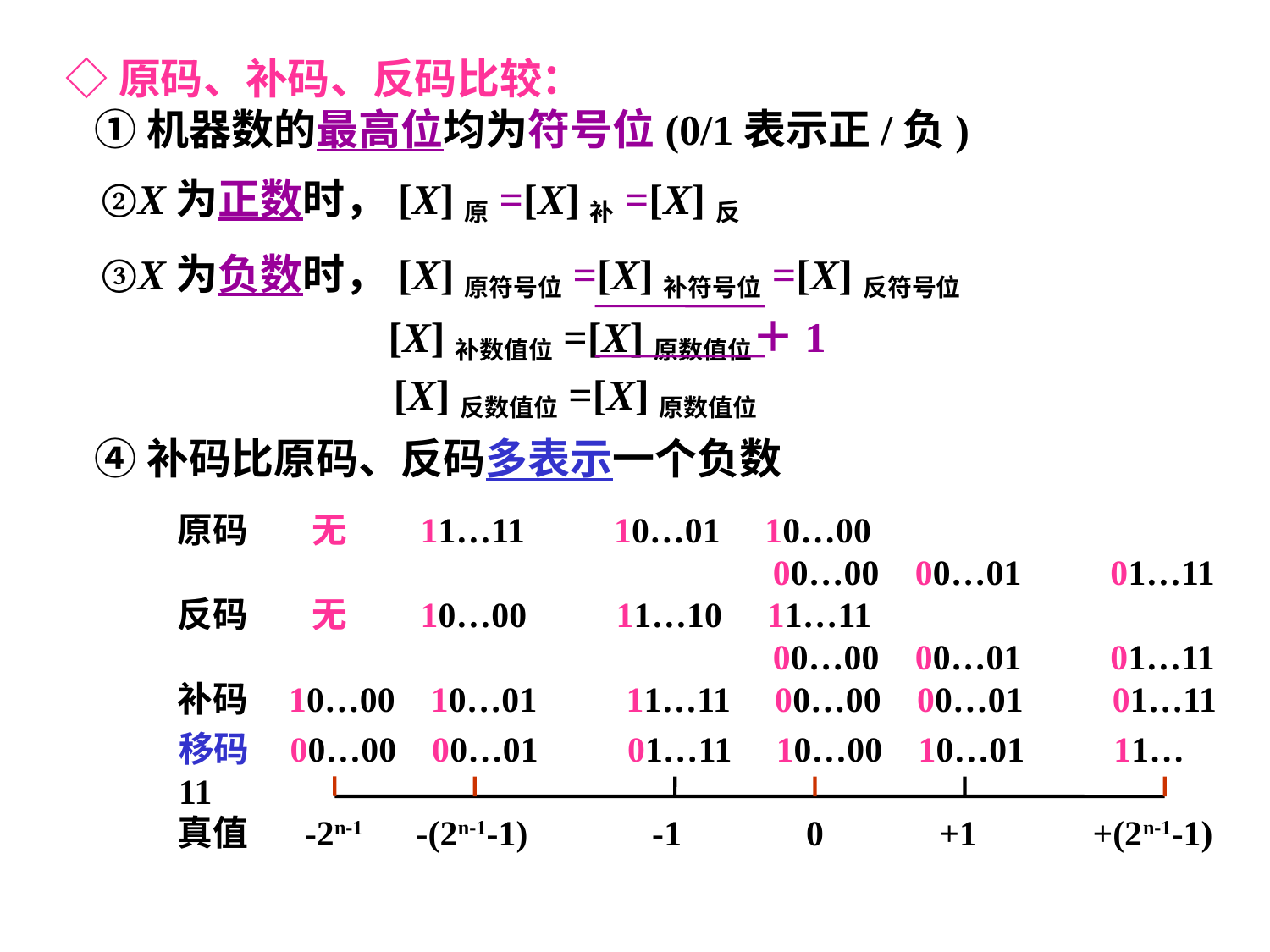

◇原码、补码、反码比较：
      ①机器数的最高位均为符号位(0/1表示正/负)
      ②X为正数时，[X]原=[X]补=[X]反
      ③X为负数时，[X]原符号位=[X]补符号位=[X]反符号位
                                  [X]补数值位=[X]原数值位＋1
                                     [X]反数值位=[X]原数值位

      ④补码比原码、反码多表示一个负数
原码        无        11…11          10…01     10…00
                                                                   00…00    00…01          01…11
反码        无        10…00          11…10     11…11
                                                                   00…00    00…01          01…11
补码    10…00    10…01          11…11     00…00    00…01          01…11

真值      -2n-1      -(2n-1-1)              -1              0             +1             +(2n-1-1)

移码    00…00    00…01          01…11     10…00    10…01          11…11
10